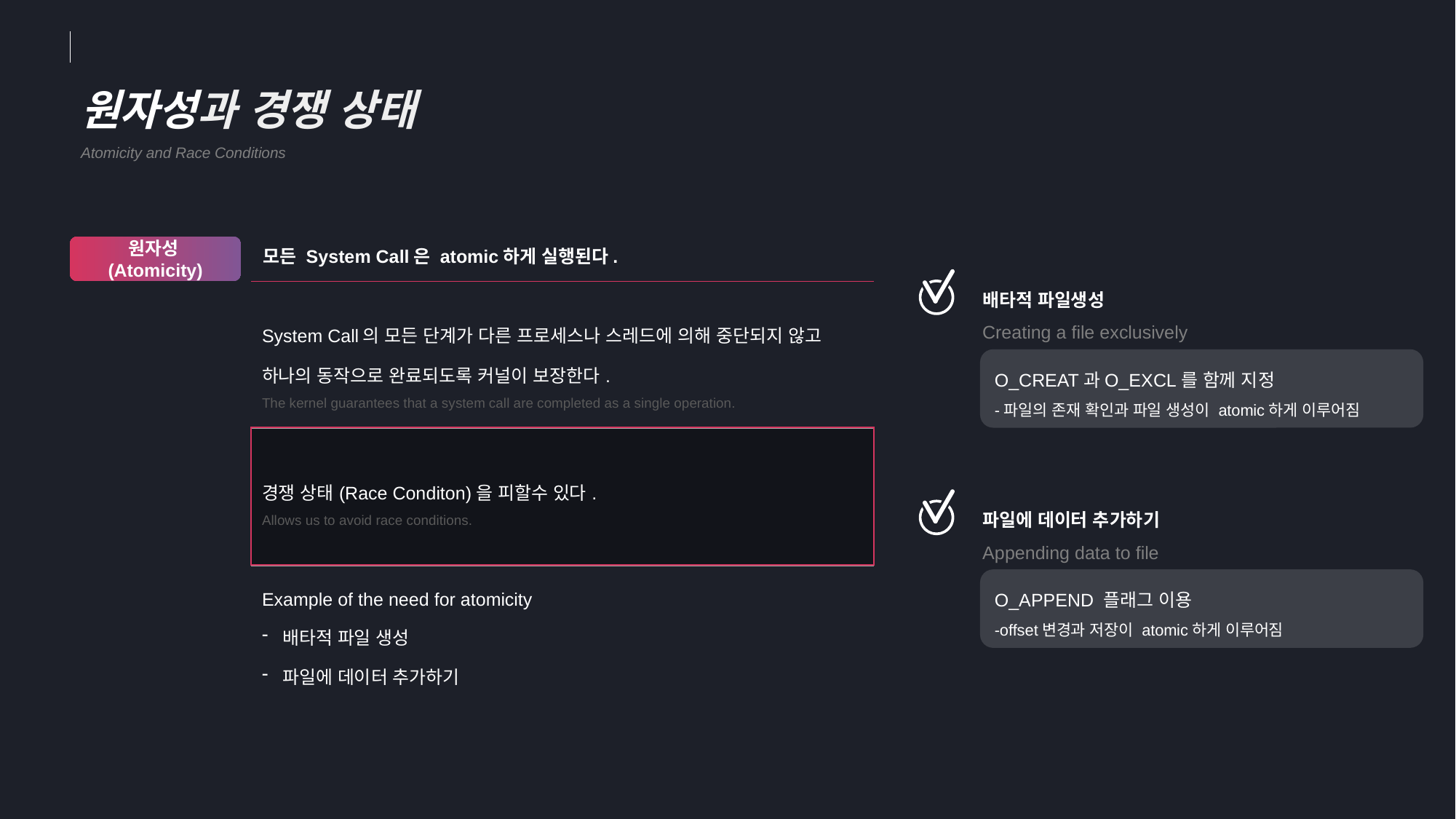

원자성과 경쟁 상태
Atomicity and Race Conditions
원자성(Atomicity)
모든 System Call은 atomic하게 실행된다.

배타적 파일생성
Creating a file exclusively
| System Call의 모든 단계가 다른 프로세스나 스레드에 의해 중단되지 않고 하나의 동작으로 완료되도록 커널이 보장한다. The kernel guarantees that a system call are completed as a single operation. |
| --- |
| 경쟁 상태(Race Conditon)을 피할수 있다. Allows us to avoid race conditions. |
| Example of the need for atomicity 배타적 파일 생성 파일에 데이터 추가하기 |
O_CREAT과O_EXCL를 함께 지정
-파일의 존재 확인과 파일 생성이 atomic하게 이루어짐

파일에 데이터 추가하기
Appending data to file
O_APPEND 플래그 이용
-offset변경과 저장이 atomic하게 이루어짐